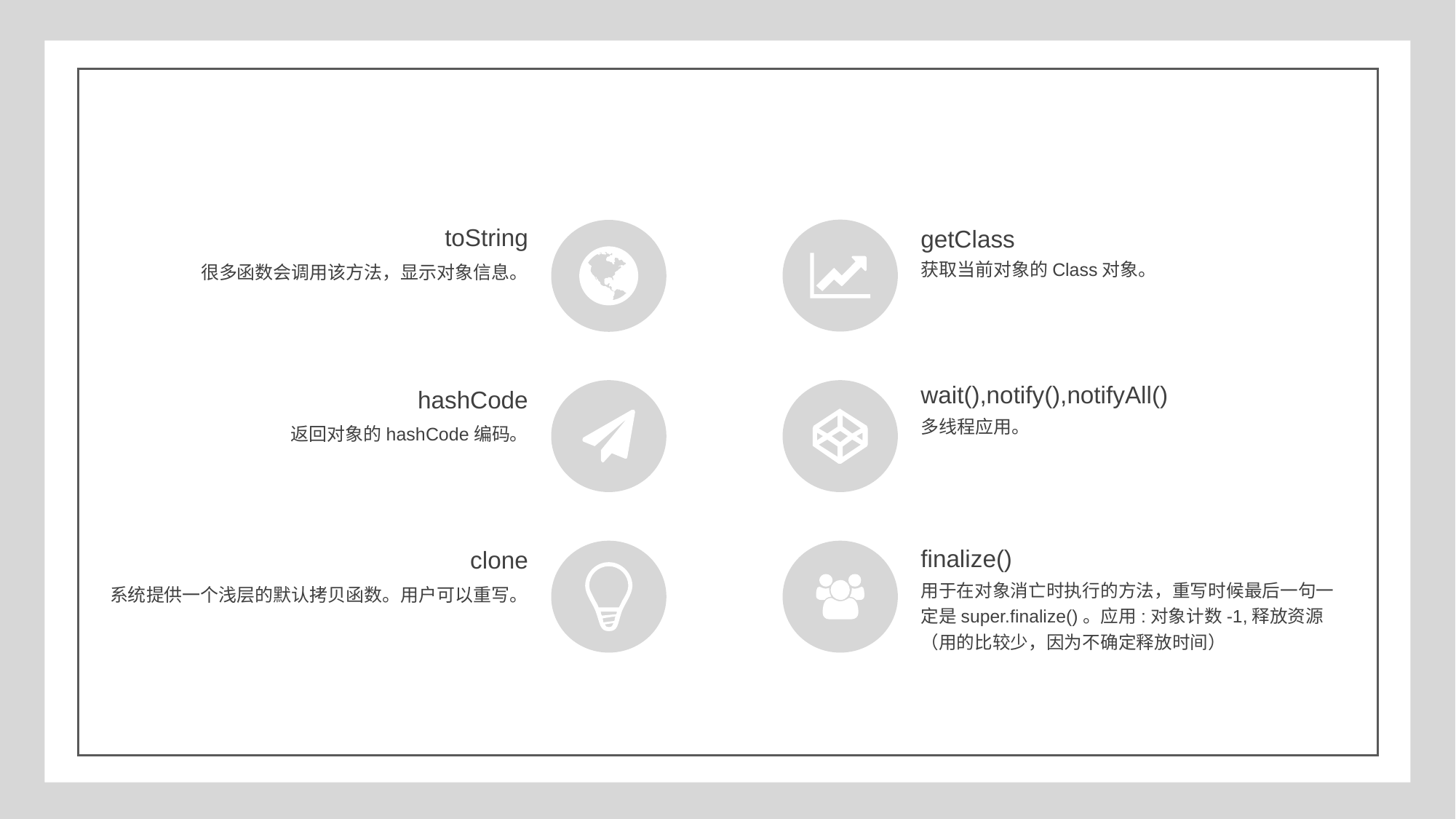

toString
很多函数会调用该方法，显示对象信息。

getClass
获取当前对象的Class对象。

wait(),notify(),notifyAll()
多线程应用。

hashCode
返回对象的hashCode编码。

clone
系统提供一个浅层的默认拷贝函数。用户可以重写。

finalize()
用于在对象消亡时执行的方法，重写时候最后一句一定是super.finalize()。应用:对象计数-1,释放资源（用的比较少，因为不确定释放时间）